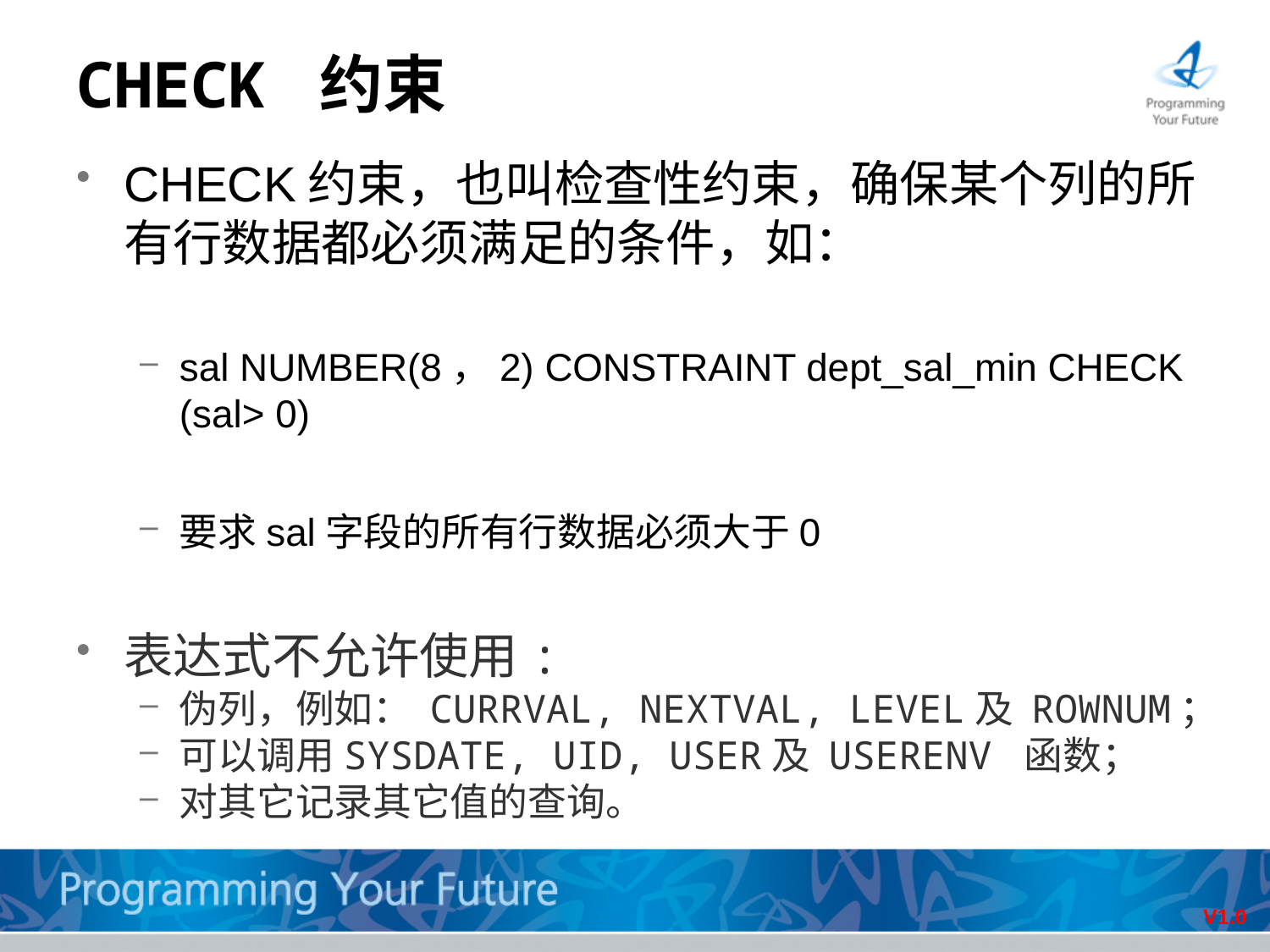

# CHECK 约束
CHECK约束，也叫检查性约束，确保某个列的所有行数据都必须满足的条件，如：

sal NUMBER(8，2) CONSTRAINT dept_sal_min CHECK (sal> 0)

要求sal字段的所有行数据必须大于0

表达式不允许使用:
伪列，例如： CURRVAL, NEXTVAL, LEVEL及 ROWNUM；
可以调用SYSDATE, UID, USER及 USERENV 函数；
对其它记录其它值的查询。